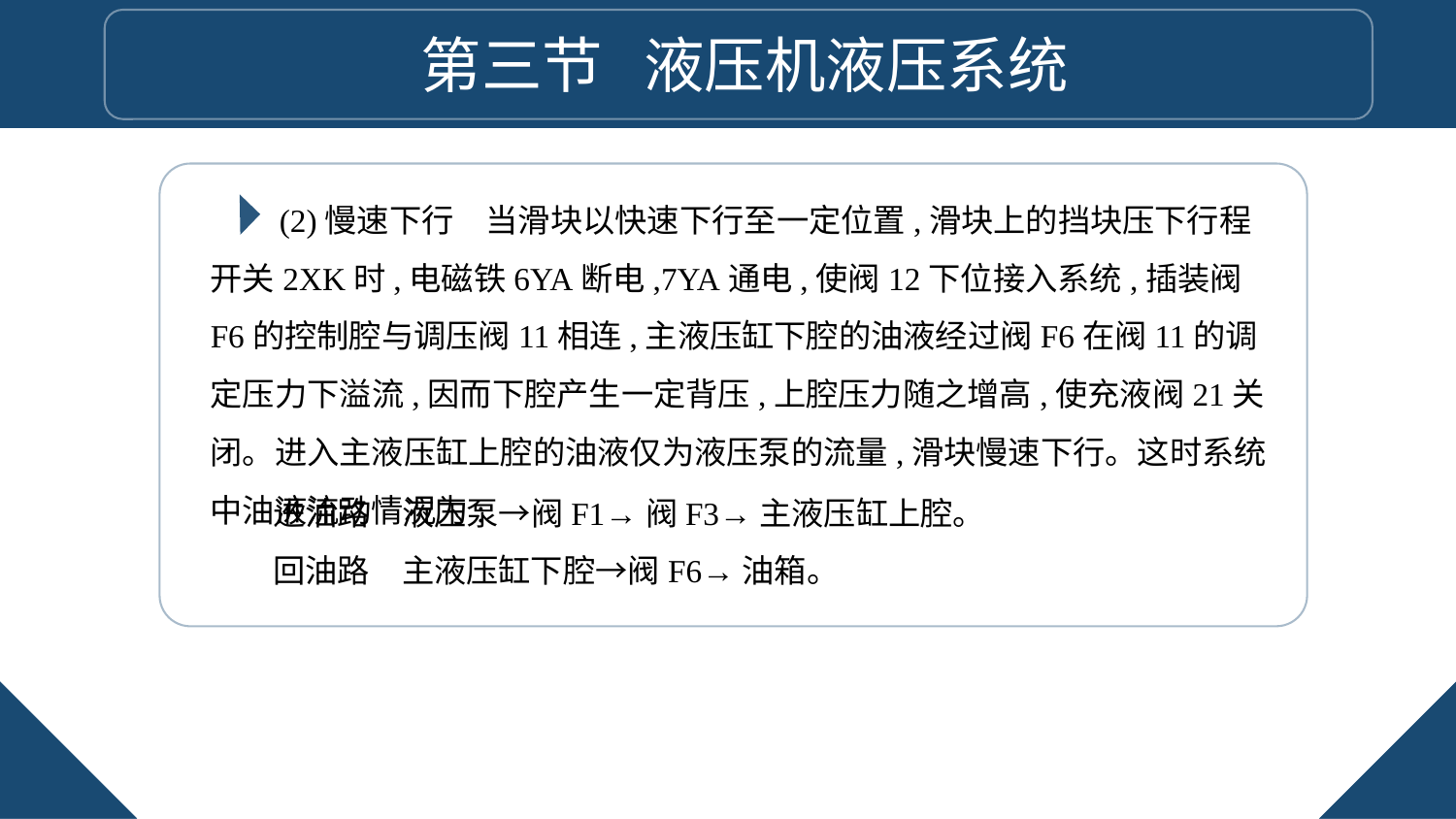

第三节   液压机液压系统

(2)慢速下行　当滑块以快速下行至一定位置,滑块上的挡块压下行程开关2XK时,电磁铁6YA断电,7YA通电,使阀12下位接入系统,插装阀F6的控制腔与调压阀11相连,主液压缸下腔的油液经过阀F6在阀11的调定压力下溢流,因而下腔产生一定背压,上腔压力随之增高,使充液阀21关闭。进入主液压缸上腔的油液仅为液压泵的流量,滑块慢速下行。这时系统中油液流动情况为:

进油路　液压泵→阀F1→阀F3→主液压缸上腔。
回油路　主液压缸下腔→阀F6→油箱。